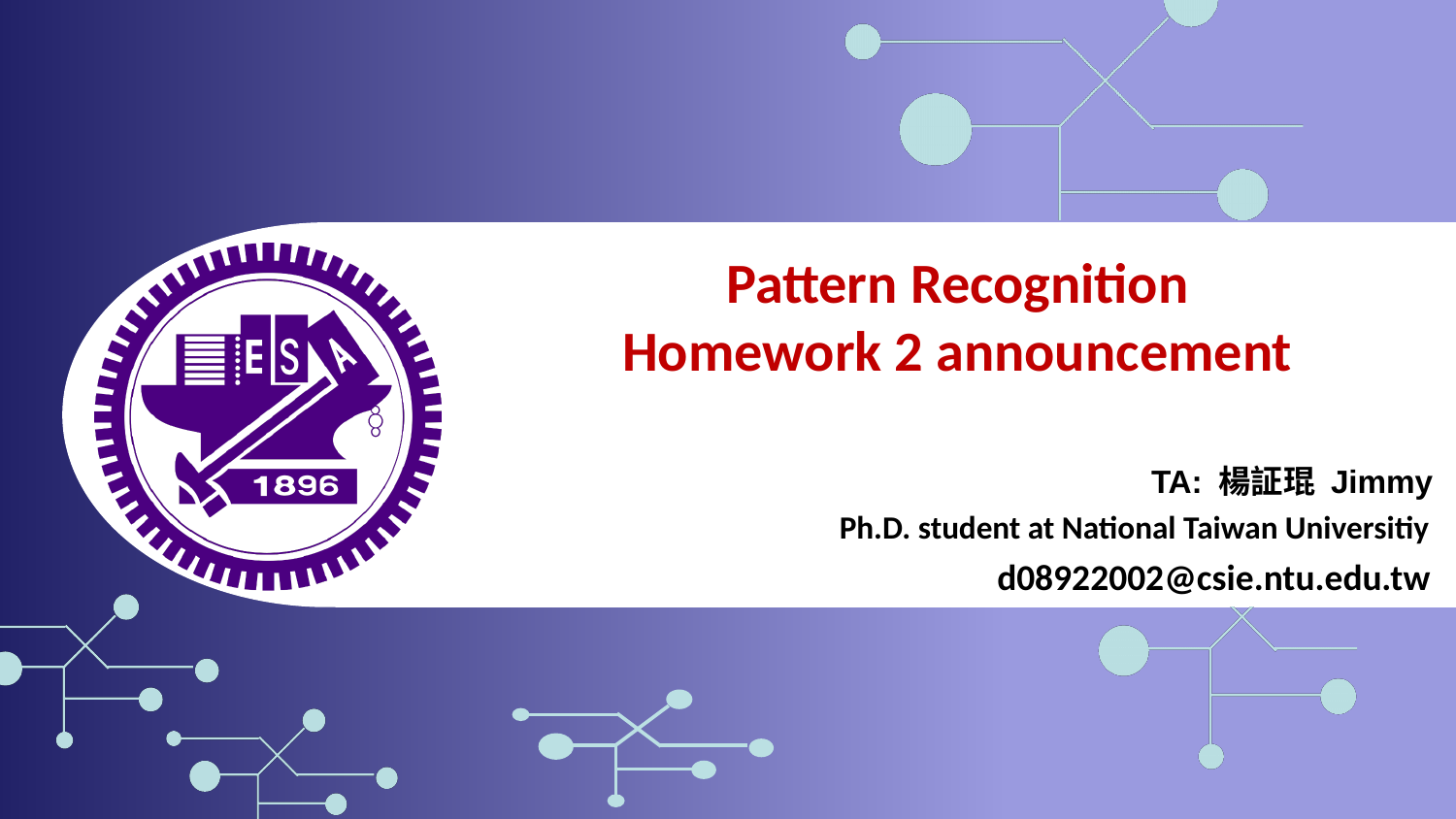

Pattern Recognition
Homework 2 announcement
TA: 楊証琨 Jimmy
 Ph.D. student at National Taiwan Universitiy
 d08922002@csie.ntu.edu.tw